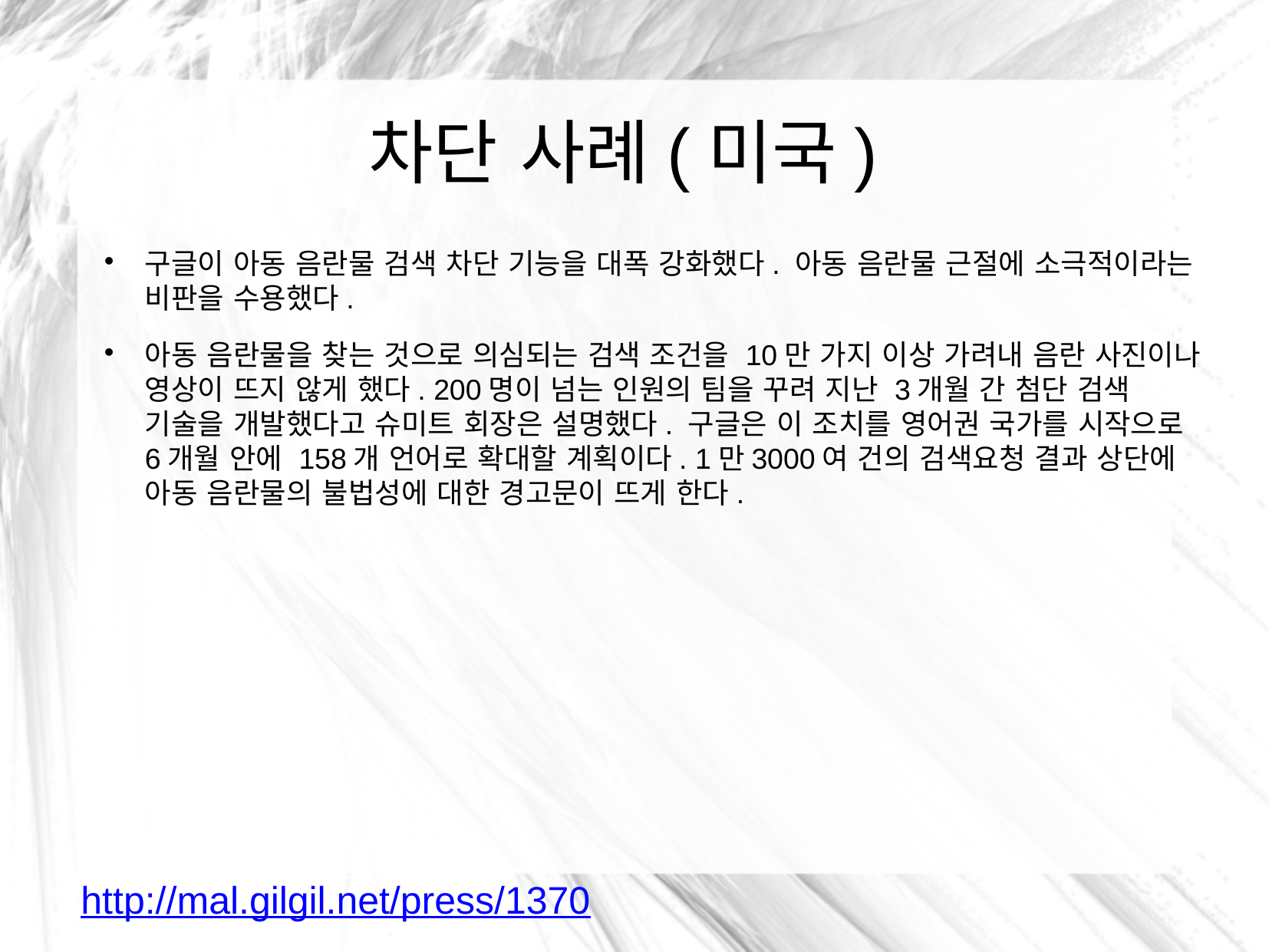

차단 사례(미국)
구글이 아동 음란물 검색 차단 기능을 대폭 강화했다. 아동 음란물 근절에 소극적이라는 비판을 수용했다.
아동 음란물을 찾는 것으로 의심되는 검색 조건을 10만 가지 이상 가려내 음란 사진이나 영상이 뜨지 않게 했다. 200명이 넘는 인원의 팀을 꾸려 지난 3개월 간 첨단 검색 기술을 개발했다고 슈미트 회장은 설명했다. 구글은 이 조치를 영어권 국가를 시작으로 6개월 안에 158개 언어로 확대할 계획이다. 1만3000여 건의 검색요청 결과 상단에 아동 음란물의 불법성에 대한 경고문이 뜨게 한다.
http://mal.gilgil.net/press/1370